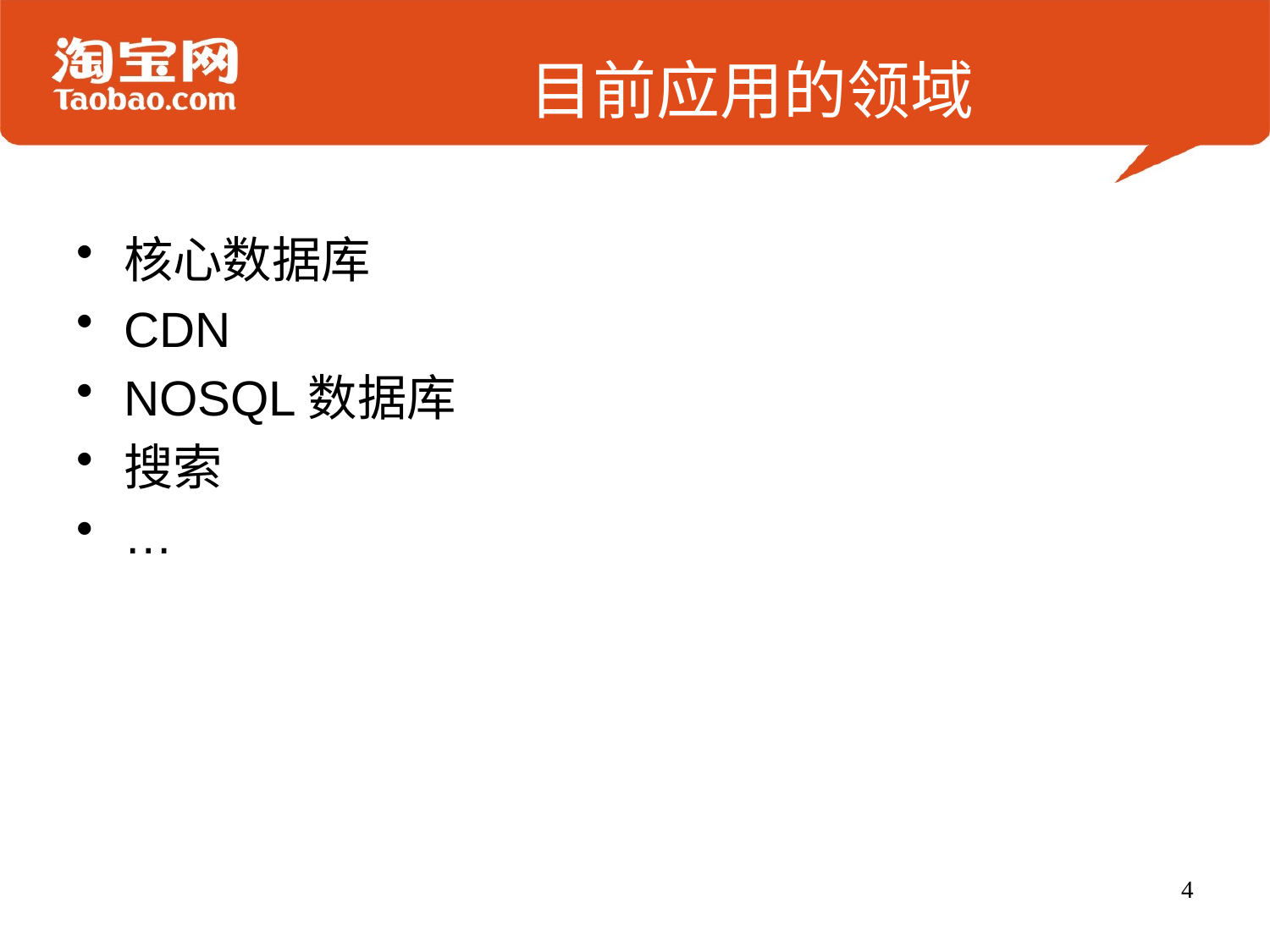

# 目前应用的领域
核心数据库
CDN
NOSQL数据库
搜索
…

4